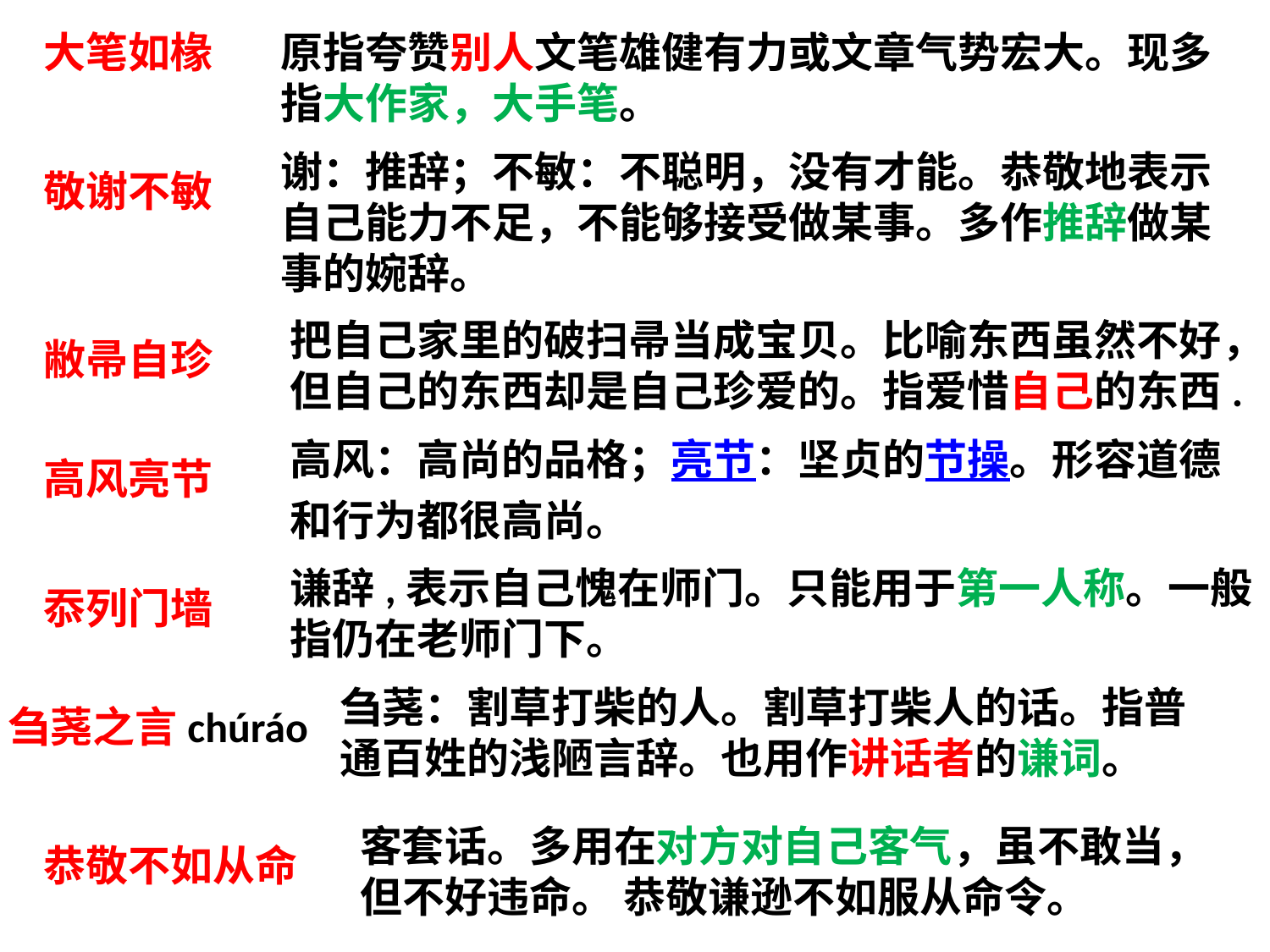

大笔如椽
原指夸赞别人文笔雄健有力或文章气势宏大。现多指大作家，大手笔。
谢：推辞；不敏：不聪明，没有才能。恭敬地表示
自己能力不足，不能够接受做某事。多作推辞做某
事的婉辞。
敬谢不敏
把自己家里的破扫帚当成宝贝。比喻东西虽然不好，但自己的东西却是自己珍爱的。指爱惜自己的东西.
敝帚自珍
高风：高尚的品格；亮节：坚贞的节操。形容道德和行为都很高尚。
高风亮节
谦辞,表示自己愧在师门。只能用于第一人称。一般指仍在老师门下。
忝列门墙
刍荛：割草打柴的人。割草打柴人的话。指普通百姓的浅陋言辞。也用作讲话者的谦词。
刍荛之言chúráo
客套话。多用在对方对自己客气，虽不敢当，但不好违命。 恭敬谦逊不如服从命令。
恭敬不如从命